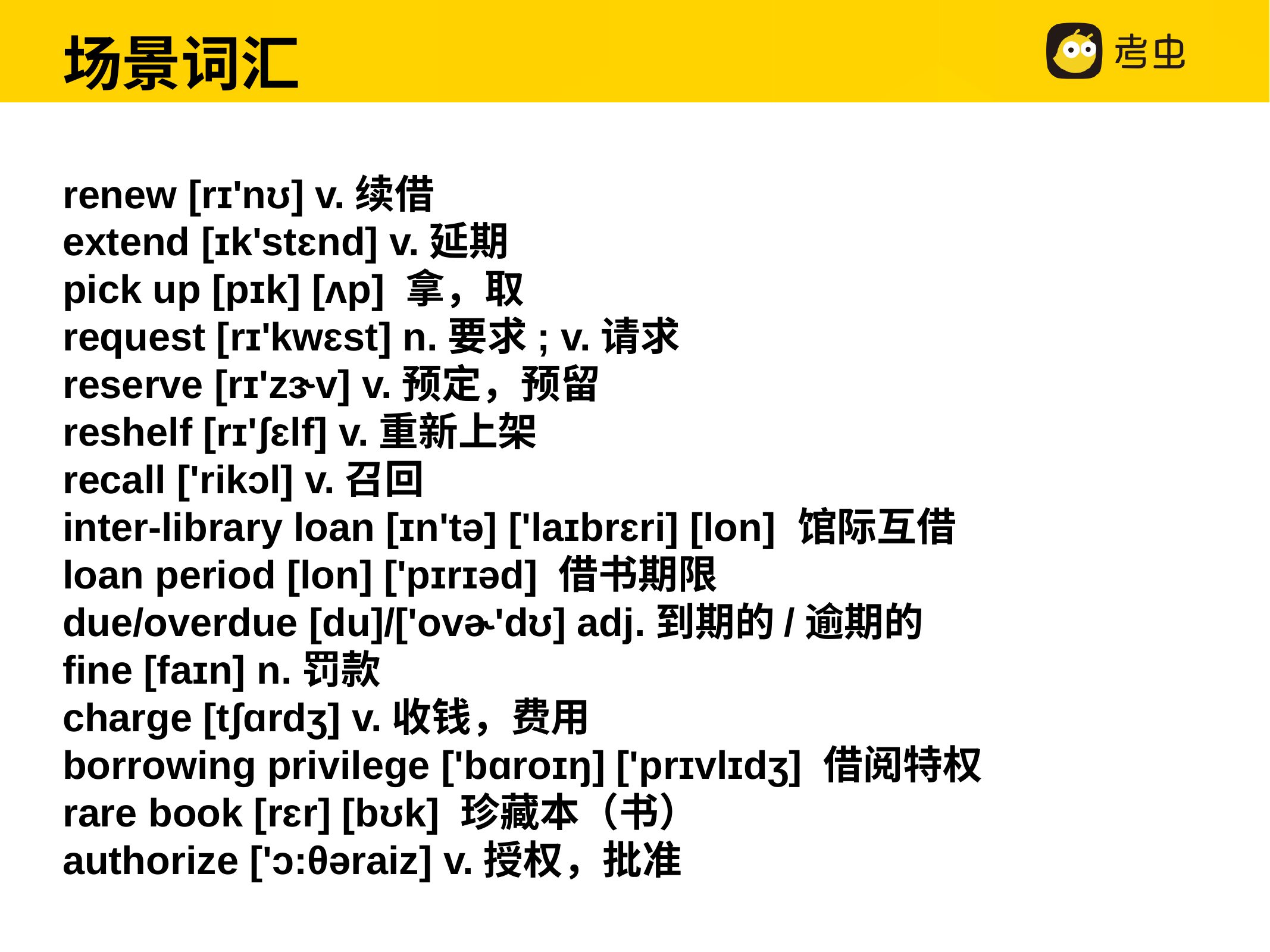

场景词汇

renew [rɪ'nʊ] v.续借
extend [ɪk'stɛnd] v.延期
pick up [pɪk] [ʌp] 拿，取
request [rɪ'kwɛst] n.要求; v.请求
reserve [rɪ'zɝv] v.预定，预留
reshelf [rɪ'ʃɛlf] v.重新上架
recall ['rikɔl] v.召回
inter-library loan [ɪn'tə] ['laɪbrɛri] [lon] 馆际互借
loan period [lon] ['pɪrɪəd] 借书期限
due/overdue [du]/['ovɚ'dʊ] adj.到期的/逾期的
fine [faɪn] n.罚款
charge [tʃɑrdʒ] v.收钱，费用
borrowing privilege ['bɑroɪŋ] ['prɪvlɪdʒ] 借阅特权
rare book [rɛr] [bʊk] 珍藏本（书）
authorize ['ɔ:θəraiz] v.授权，批准